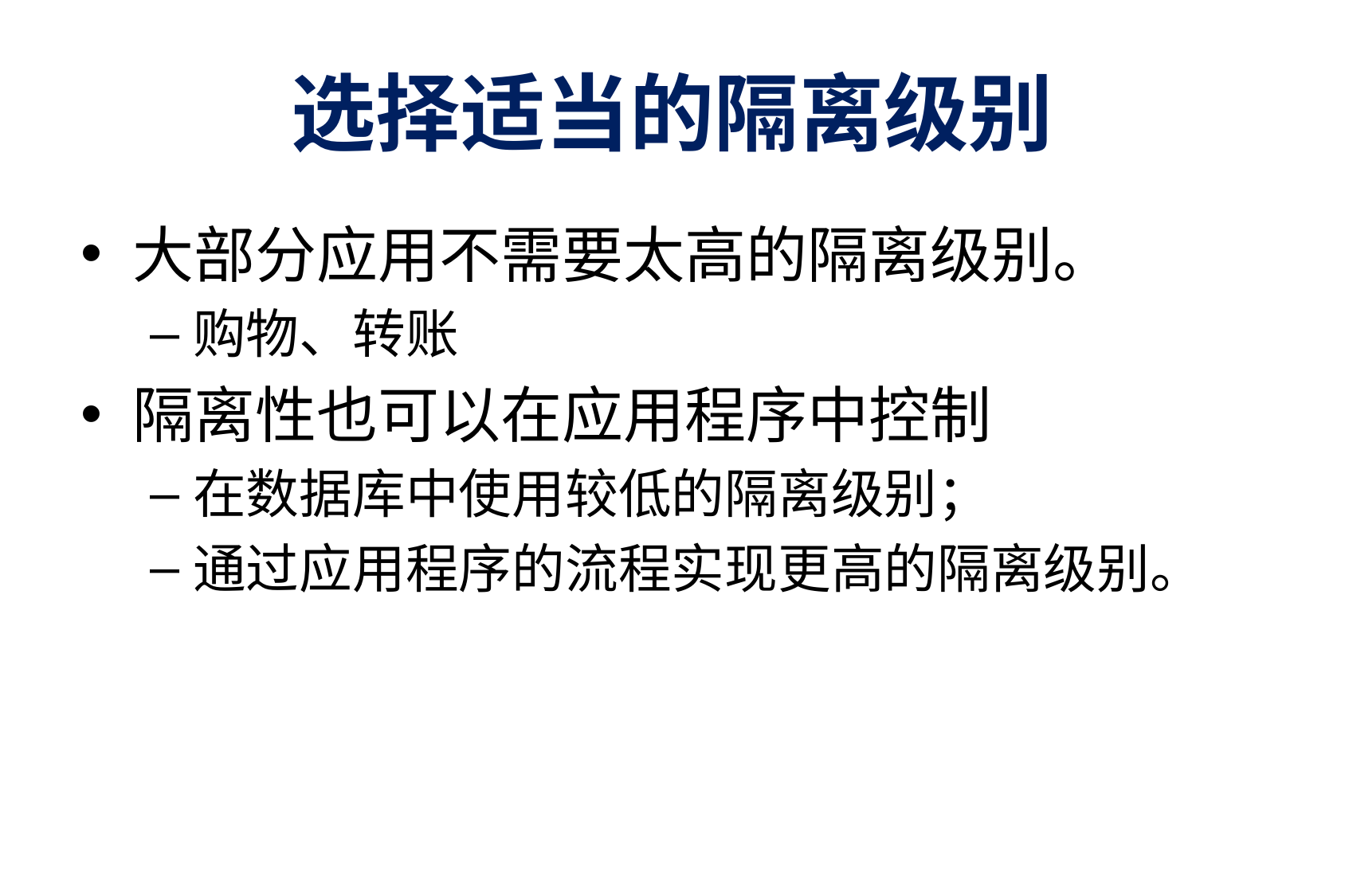

# 选择适当的隔离级别
大部分应用不需要太高的隔离级别。
购物、转账
隔离性也可以在应用程序中控制
在数据库中使用较低的隔离级别；
通过应用程序的流程实现更高的隔离级别。